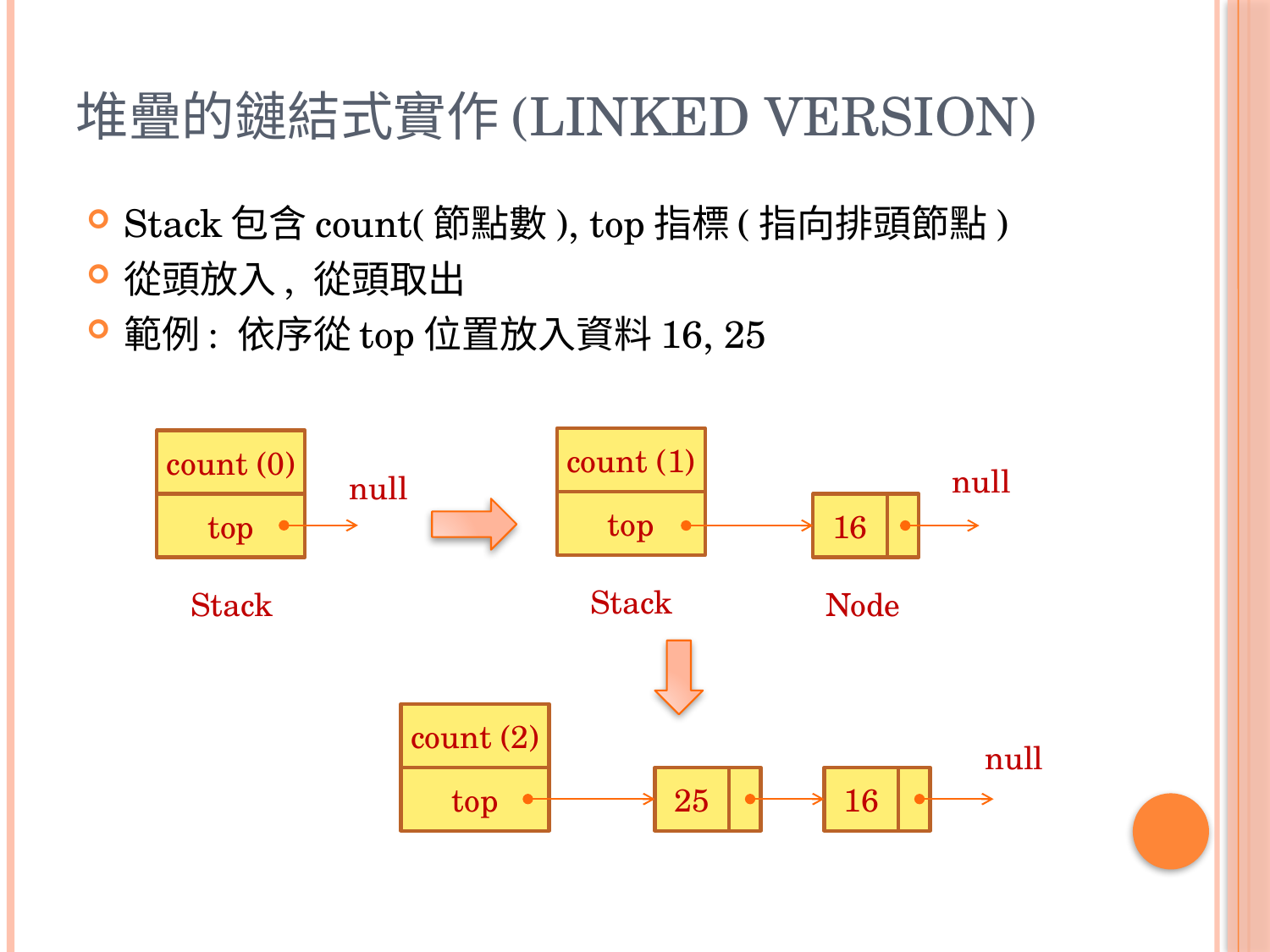

# 堆疊的鏈結式實作(Linked Version)
Stack包含count(節點數), top指標(指向排頭節點)
從頭放入, 從頭取出
範例: 依序從top位置放入資料16, 25
count (1)
count (0)
null
null
top
top
16

Stack
Stack
Node

count (2)
null
top
25

16